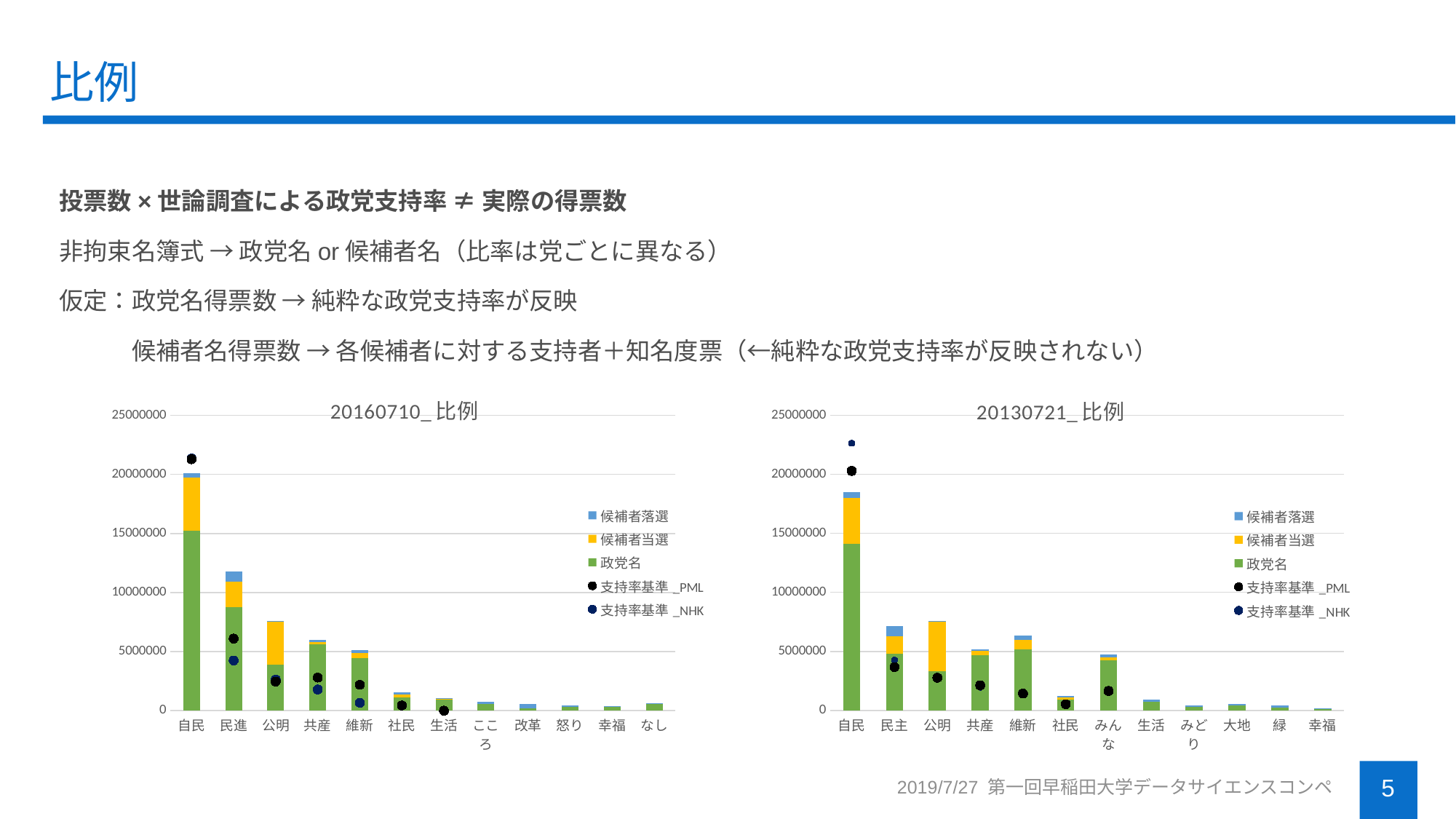

# 比例
　　投票数×世論調査による政党支持率 ≠ 実際の得票数
　　非拘束名簿式 → 政党名or候補者名（比率は党ごとに異なる）
　　仮定：政党名得票数 → 純粋な政党支持率が反映
　　　　　候補者名得票数 → 各候補者に対する支持者＋知名度票（←純粋な政党支持率が反映されない）

[unsupported chart]

[unsupported chart]

2019/7/27 第一回早稲田大学データサイエンスコンペ
5